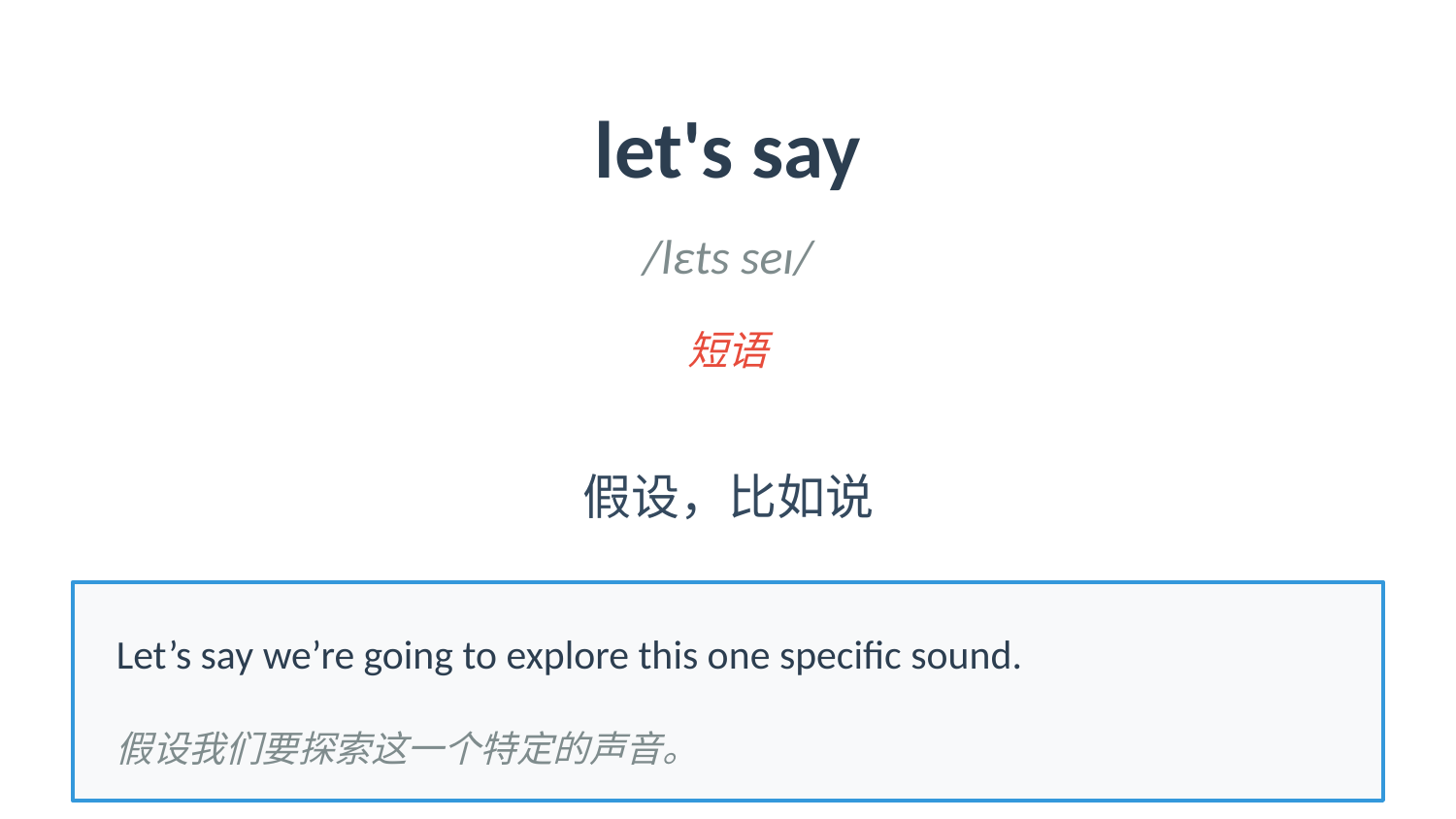

let's say
/lɛts seɪ/
短语
假设，比如说

Let’s say we’re going to explore this one specific sound.

假设我们要探索这一个特定的声音。